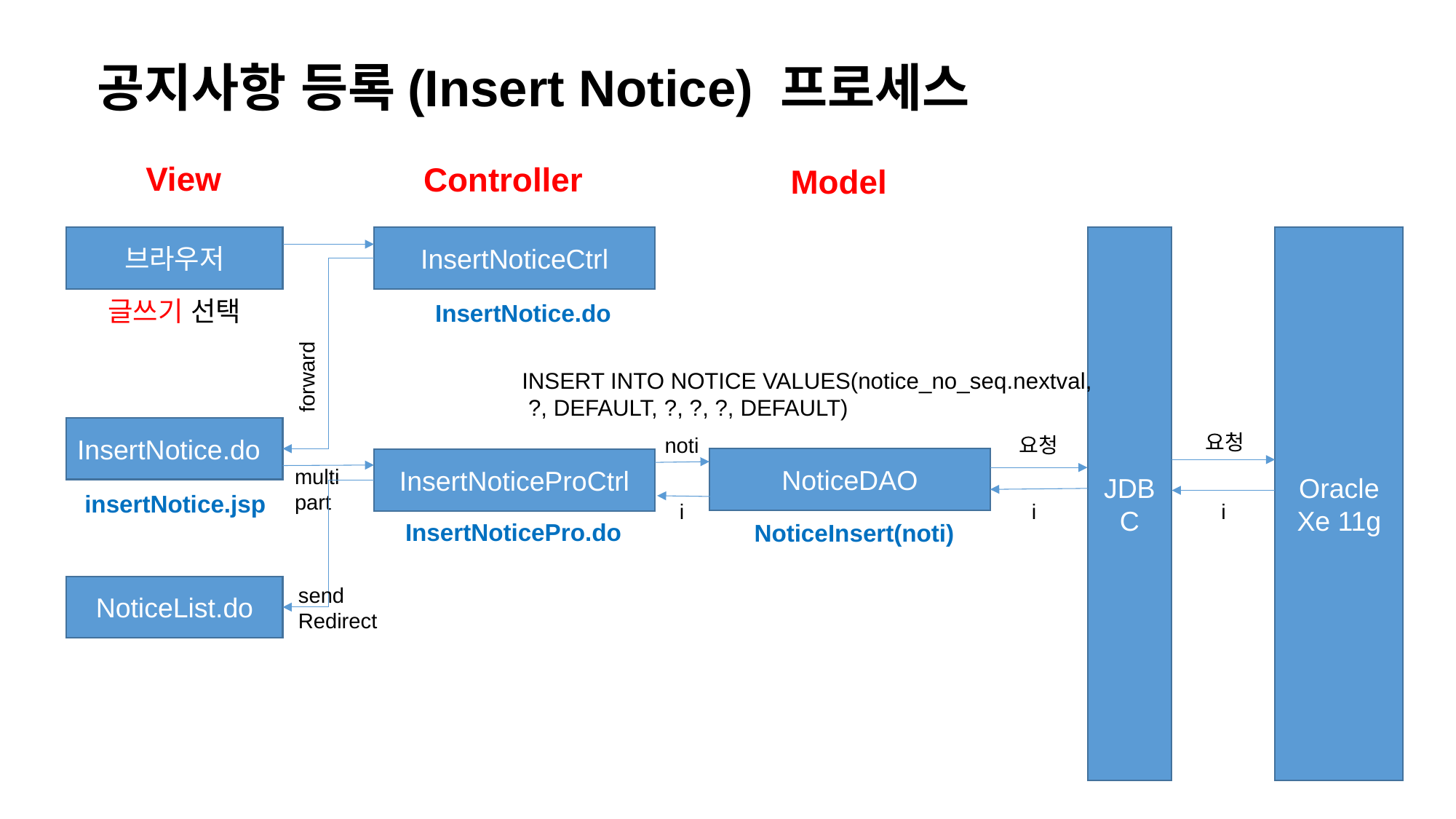

공지사항 등록(Insert Notice) 프로세스
View
Controller
Model
JDBC
Oracle
Xe 11g
브라우저
InsertNoticeCtrl
글쓰기 선택
InsertNotice.do
forward
INSERT INTO NOTICE VALUES(notice_no_seq.nextval,
 ?, DEFAULT, ?, ?, ?, DEFAULT)
InsertNotice.do
요청
noti
요청
NoticeDAO
InsertNoticeProCtrl
multi
part
insertNotice.jsp
i
i
i
InsertNoticePro.do
NoticeInsert(noti)
NoticeList.do
send
Redirect